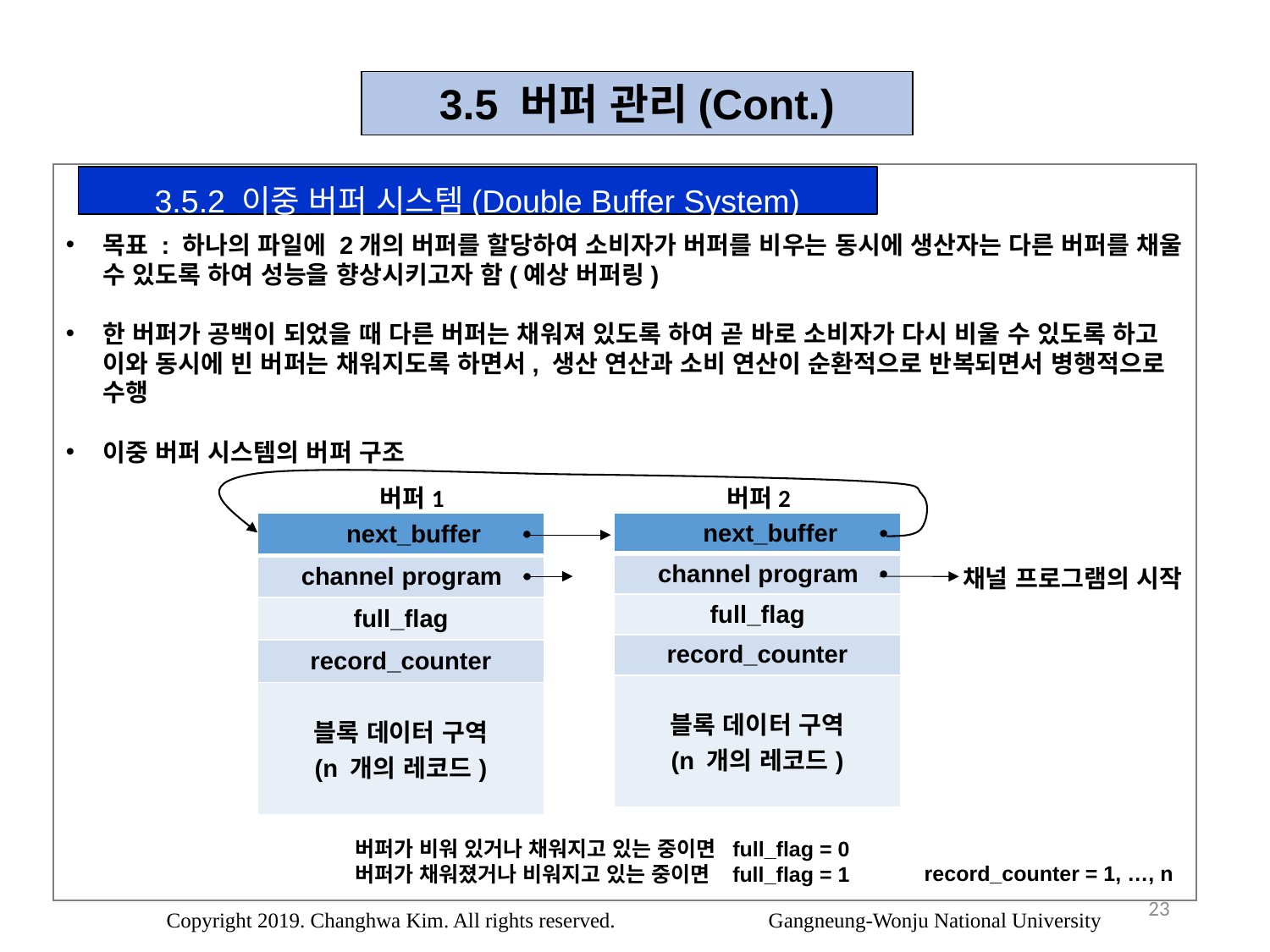

3.5 버퍼 관리(Cont.)

목표 : 하나의 파일에 2개의 버퍼를 할당하여 소비자가 버퍼를 비우는 동시에 생산자는 다른 버퍼를 채울 수 있도록 하여 성능을 향상시키고자 함(예상 버퍼링)

한 버퍼가 공백이 되었을 때 다른 버퍼는 채워져 있도록 하여 곧 바로 소비자가 다시 비울 수 있도록 하고 이와 동시에 빈 버퍼는 채워지도록 하면서, 생산 연산과 소비 연산이 순환적으로 반복되면서 병행적으로 수행

이중 버퍼 시스템의 버퍼 구조

3.5.2 이중 버퍼 시스템(Double Buffer System)

버퍼1
버퍼2
| next\_buffer • |
| --- |
| channel program • |
| full\_flag |
| record\_counter |
| 블록 데이터 구역 (n 개의 레코드) |
| next\_buffer • |
| --- |
| channel program • |
| full\_flag |
| record\_counter |
| 블록 데이터 구역 (n 개의 레코드) |
채널 프로그램의 시작
버퍼가 비워 있거나 채워지고 있는 중이면  full_flag = 0
버퍼가 채워졌거나 비워지고 있는 중이면   full_flag = 1
record_counter = 1, …, n
23
Copyright 2019. Changhwa Kim. All rights reserved.                             Gangneung-Wonju National University